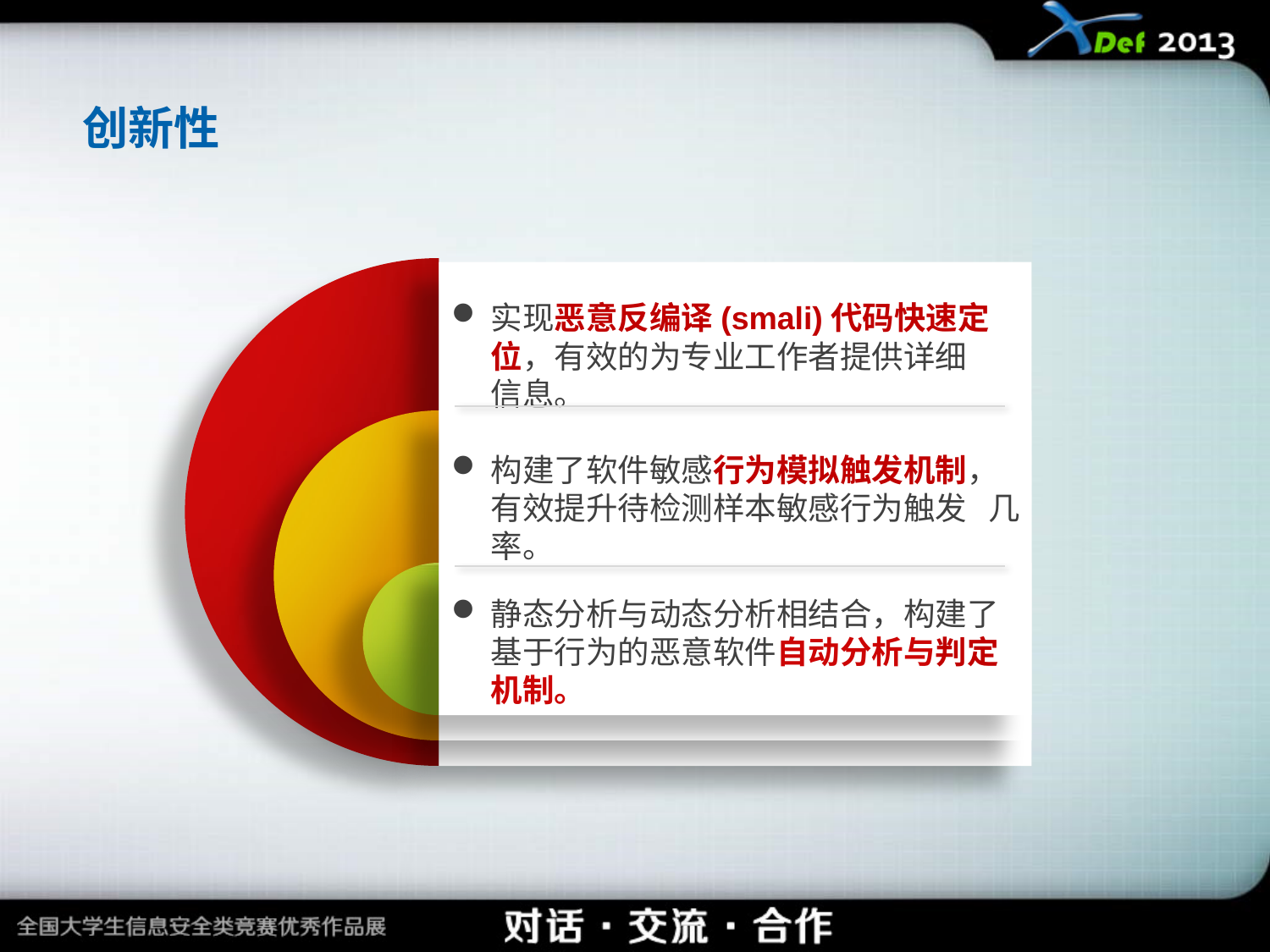

创新性

实现恶意反编译(smali)代码快速定位，有效的为专业工作者提供详细信息。

构建了软件敏感行为模拟触发机制，有效提升待检测样本敏感行为触发   几率。

静态分析与动态分析相结合，构建了基于行为的恶意软件自动分析与判定机制。